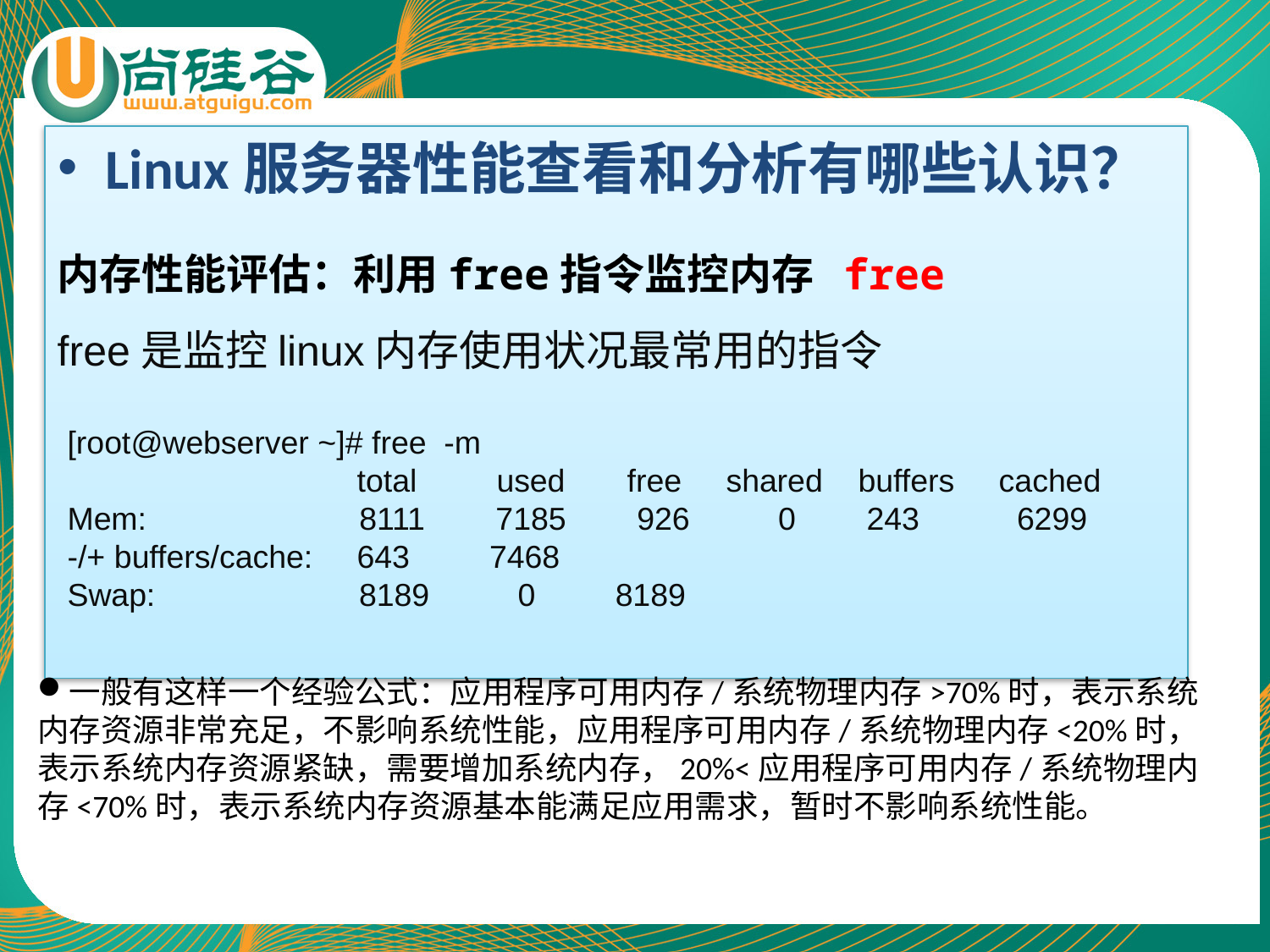

Linux服务器性能查看和分析有哪些认识？
内存性能评估：利用free指令监控内存  free
free是监控linux内存使用状况最常用的指令
[root@webserver ~]# free  -m
               	    total         used       free     shared    buffers     cached
Mem:                        8111        7185        926          0        243           6299
-/+ buffers/cache:     643         7468
Swap:                       8189          0         8189
一般有这样一个经验公式：应用程序可用内存/系统物理内存>70%时，表示系统内存资源非常充足，不影响系统性能，应用程序可用内存/系统物理内存<20%时，表示系统内存资源紧缺，需要增加系统内存，20%<应用程序可用内存/系统物理内存<70%时，表示系统内存资源基本能满足应用需求，暂时不影响系统性能。